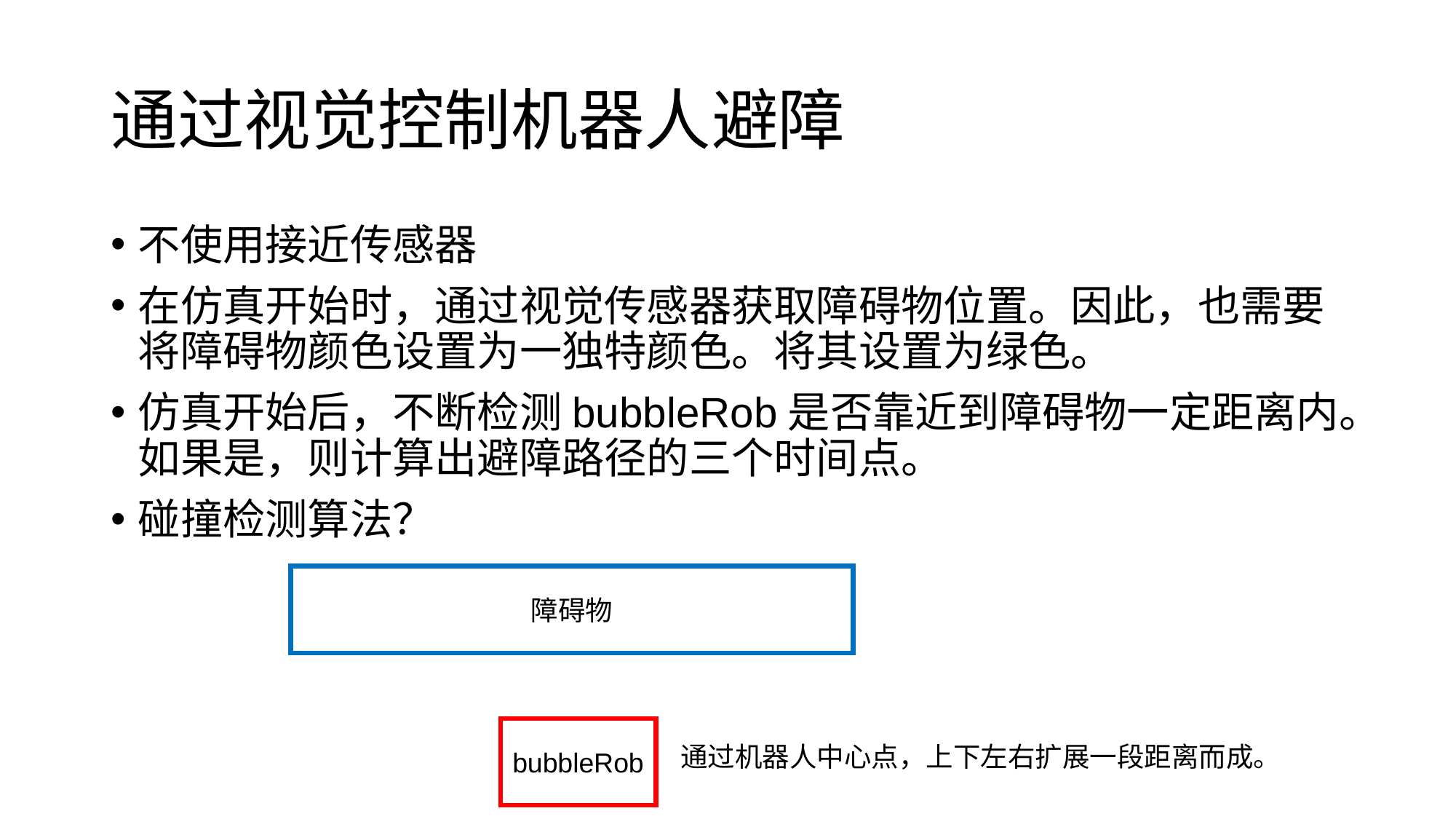

# 通过视觉控制机器人避障
不使用接近传感器
在仿真开始时，通过视觉传感器获取障碍物位置。因此，也需要将障碍物颜色设置为一独特颜色。将其设置为绿色。
仿真开始后，不断检测bubbleRob是否靠近到障碍物一定距离内。如果是，则计算出避障路径的三个时间点。
碰撞检测算法？

障碍物
bubbleRob
通过机器人中心点，上下左右扩展一段距离而成。